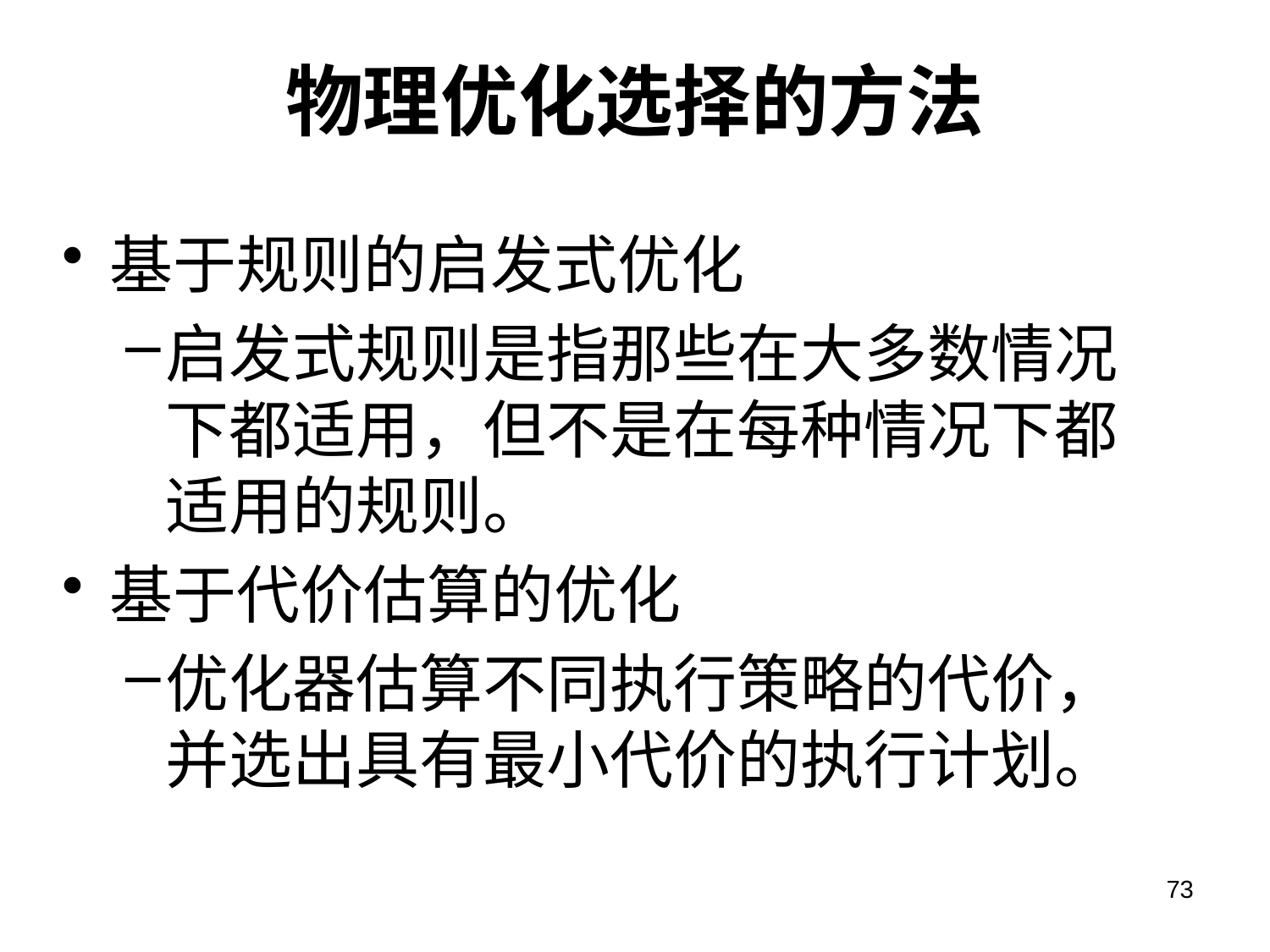

# 物理优化选择的方法
基于规则的启发式优化
启发式规则是指那些在大多数情况下都适用，但不是在每种情况下都适用的规则。
基于代价估算的优化
优化器估算不同执行策略的代价，并选出具有最小代价的执行计划。

73